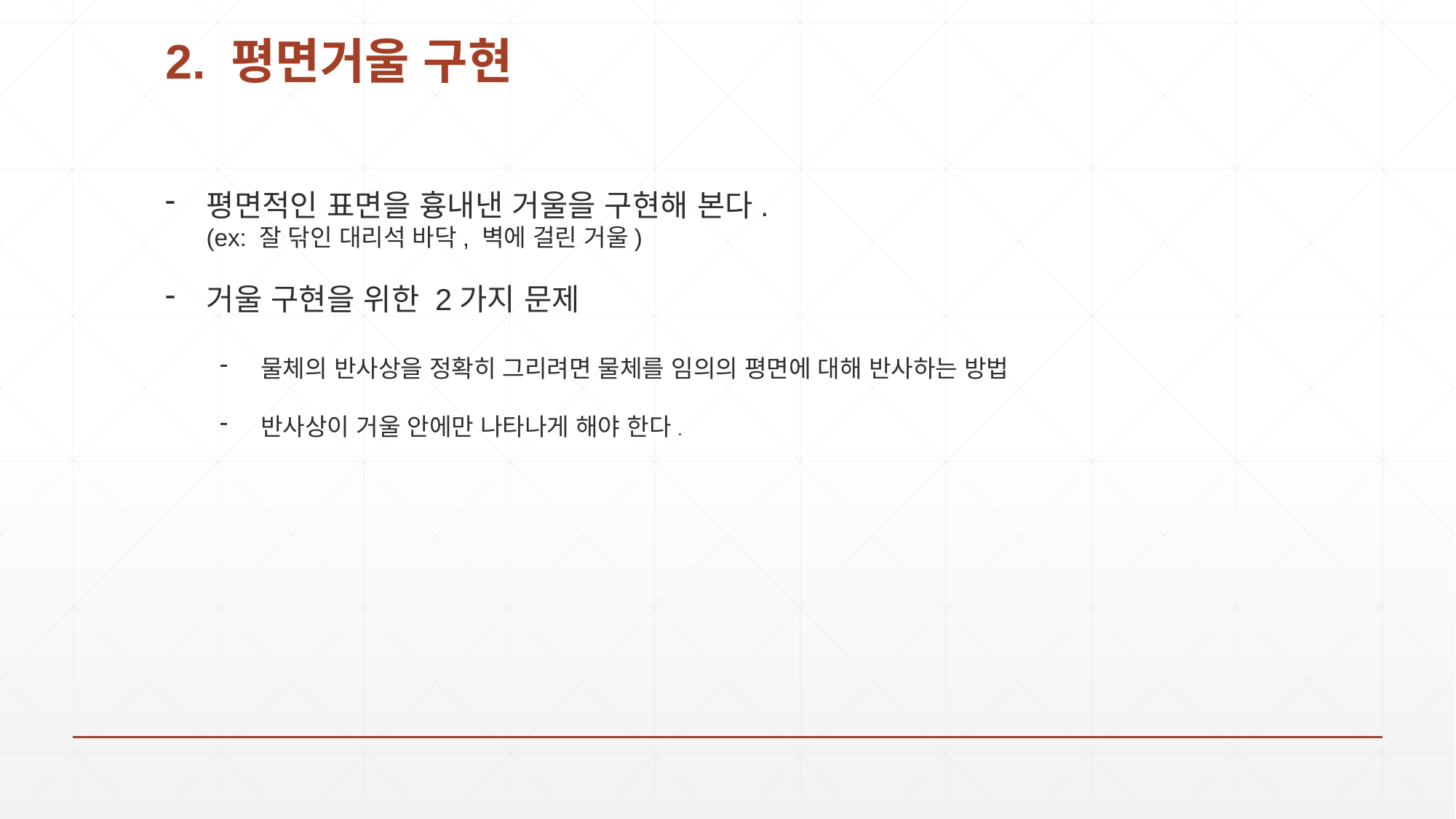

# 2. 평면거울 구현
평면적인 표면을 흉내낸 거울을 구현해 본다.
(ex: 잘 닦인 대리석 바닥, 벽에 걸린 거울)

거울 구현을 위한 2가지 문제

물체의 반사상을 정확히 그리려면 물체를 임의의 평면에 대해 반사하는 방법

반사상이 거울 안에만 나타나게 해야 한다.